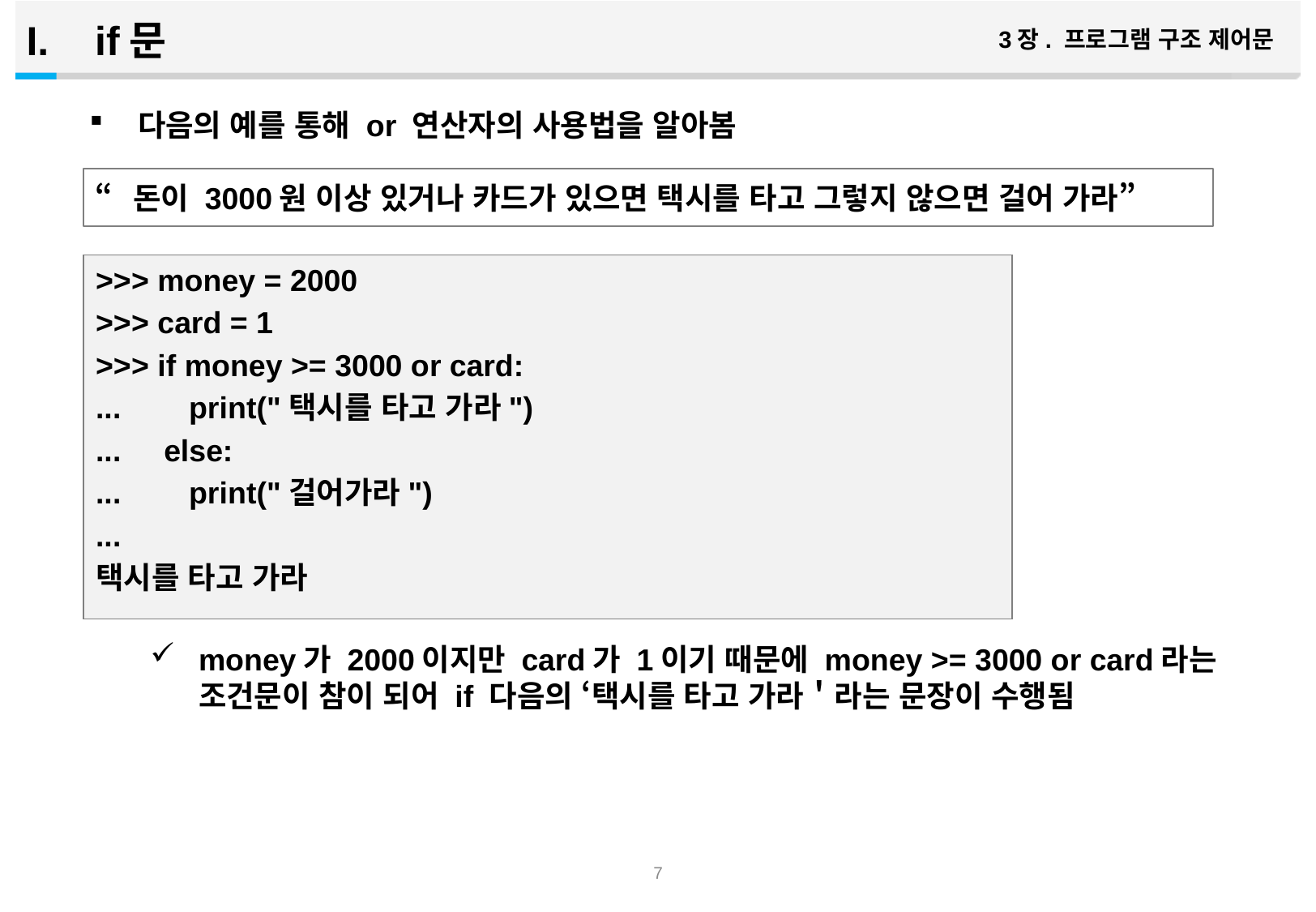

if문
3장. 프로그램 구조 제어문
다음의 예를 통해 or 연산자의 사용법을 알아봄

money가 2000이지만 card가 1이기 때문에 money >= 3000 or card라는        조건문이 참이 되어 if 다음의 ‘택시를 타고 가라＇라는 문장이 수행됨
“돈이 3000원 이상 있거나 카드가 있으면 택시를 타고 그렇지 않으면 걸어 가라”
>>> money = 2000
>>> card = 1
>>> if money >= 3000 or card:
...        print("택시를 타고 가라")
...     else:
...        print("걸어가라")
...
택시를 타고 가라
7